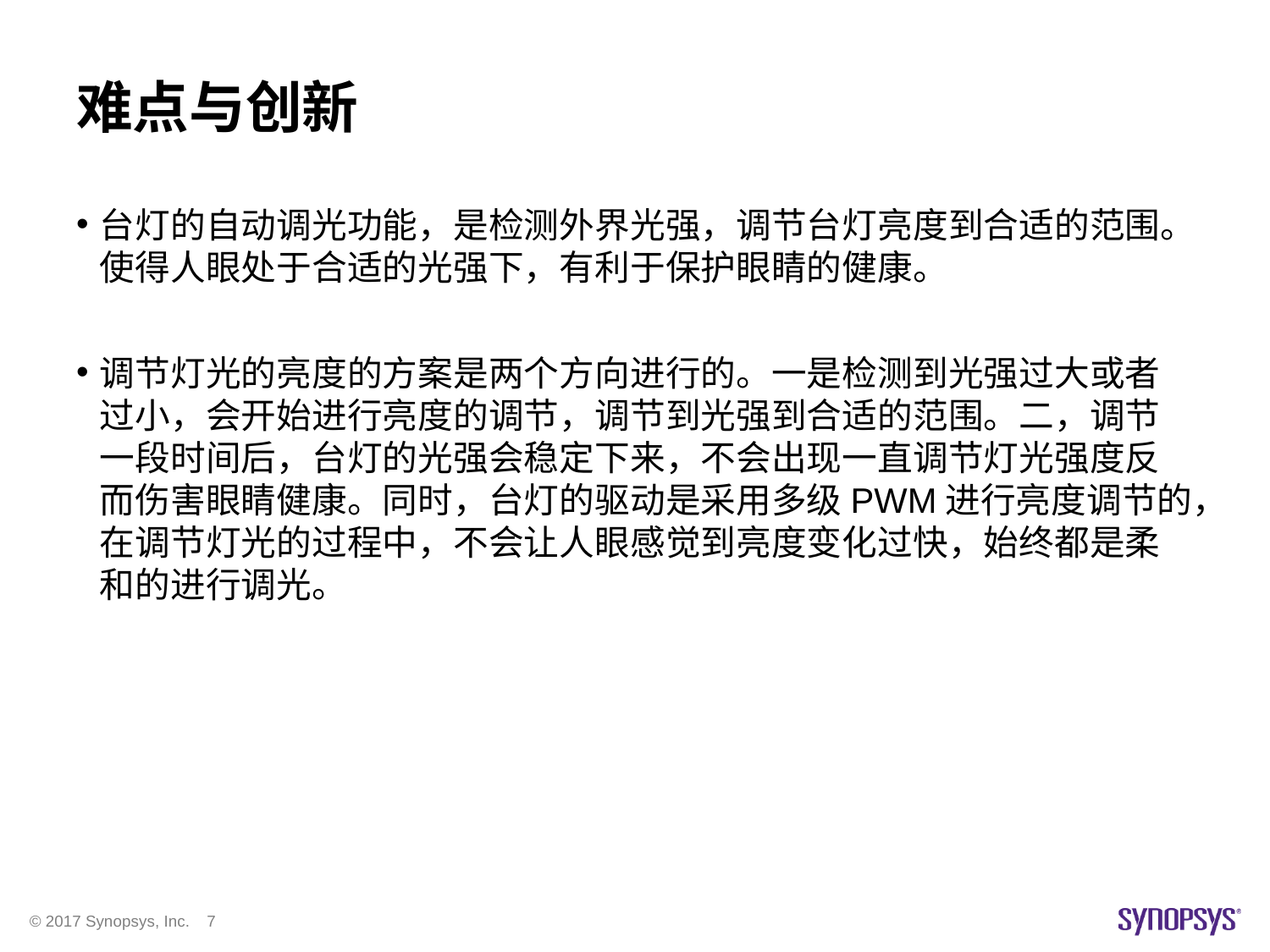

# 难点与创新
台灯的自动调光功能，是检测外界光强，调节台灯亮度到合适的范围。使得人眼处于合适的光强下，有利于保护眼睛的健康。

调节灯光的亮度的方案是两个方向进行的。一是检测到光强过大或者过小，会开始进行亮度的调节，调节到光强到合适的范围。二，调节一段时间后，台灯的光强会稳定下来，不会出现一直调节灯光强度反而伤害眼睛健康。同时，台灯的驱动是采用多级PWM进行亮度调节的，在调节灯光的过程中，不会让人眼感觉到亮度变化过快，始终都是柔和的进行调光。